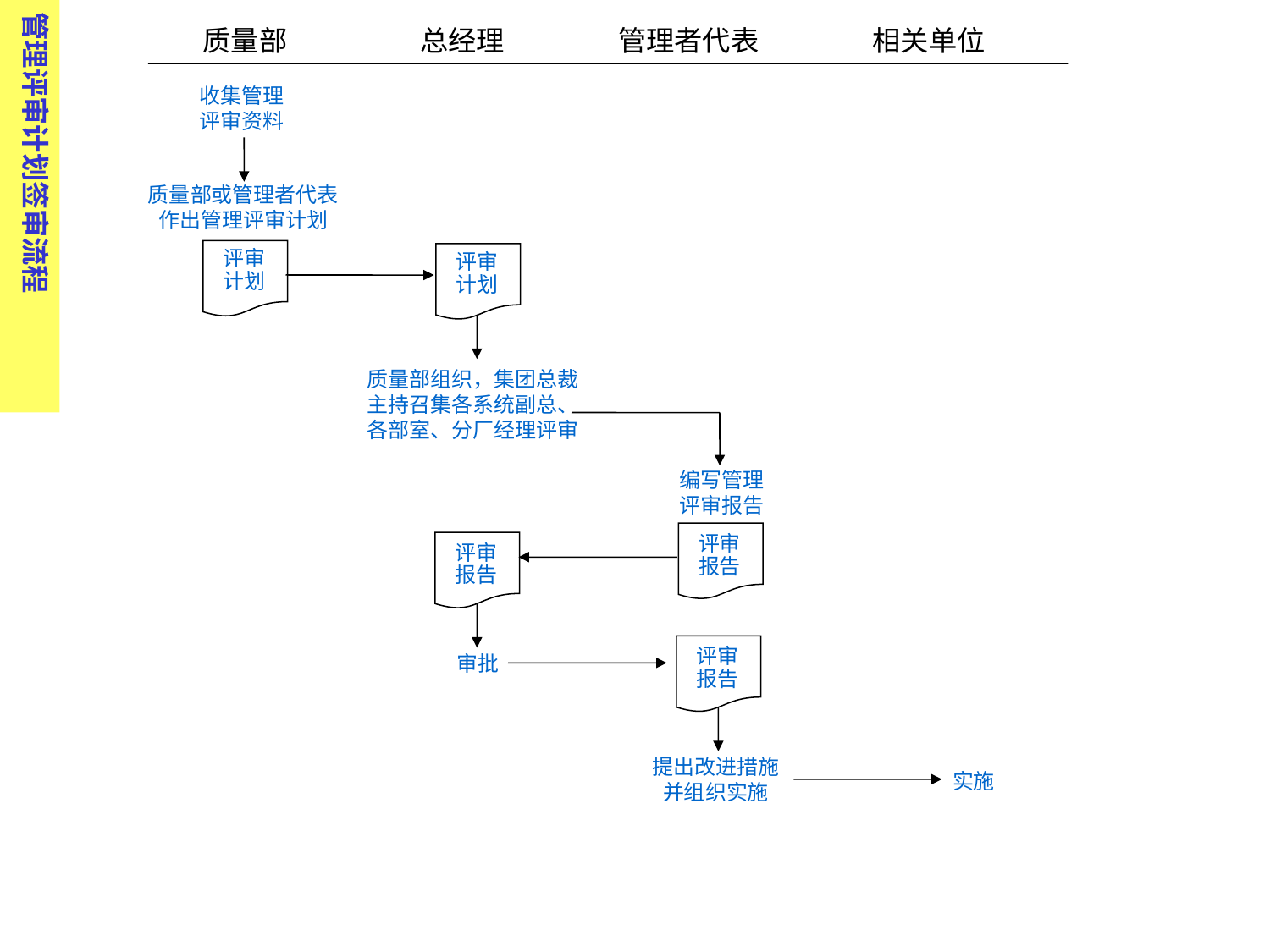

管理评审计划签审流程
质量部                     总经理                  管理者代表                  相关单位

收集管理评审资料

质量部或管理者代表作出管理评审计划

评审计划

评审计划

质量部组织，集团总裁主持召集各系统副总、各部室、分厂经理评审

编写管理评审报告

评审报告

评审报告

评审报告
审批

提出改进措施并组织实施
实施

52